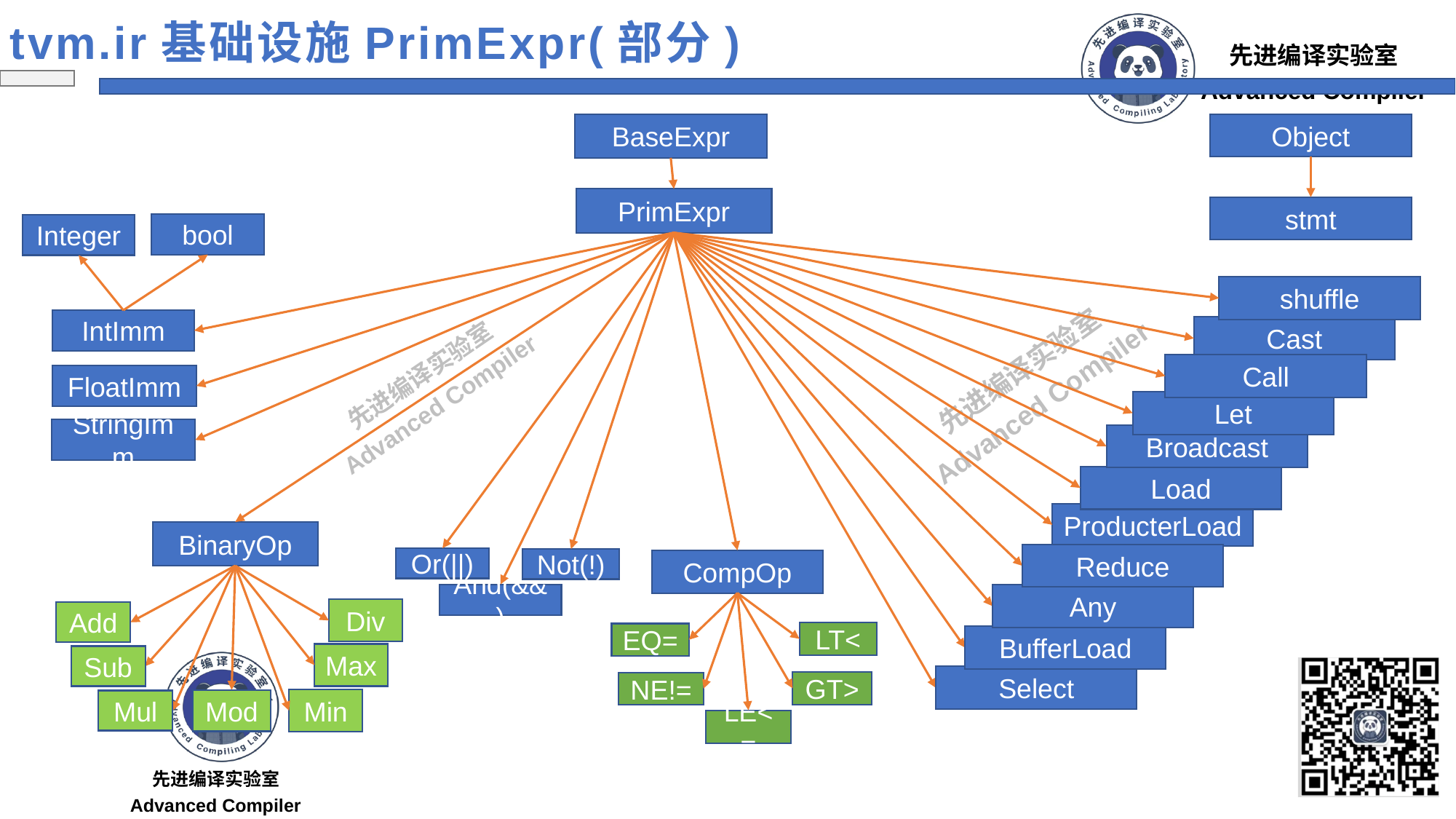

tvm.ir基础设施PrimExpr(部分)

BaseExpr
Object
PrimExpr
stmt
bool
Integer
shuffle
IntImm
Cast
Call
FloatImm
Let
StringImm
Broadcast
Load
ProducterLoad
BinaryOp
Reduce
Or(||)
Not(!)
CompOp
And(&&)
Any
Div
Add
LT<
EQ=
BufferLoad
Max
Sub
Select
GT>
NE!=
Min
Mod
Mul
LE<=